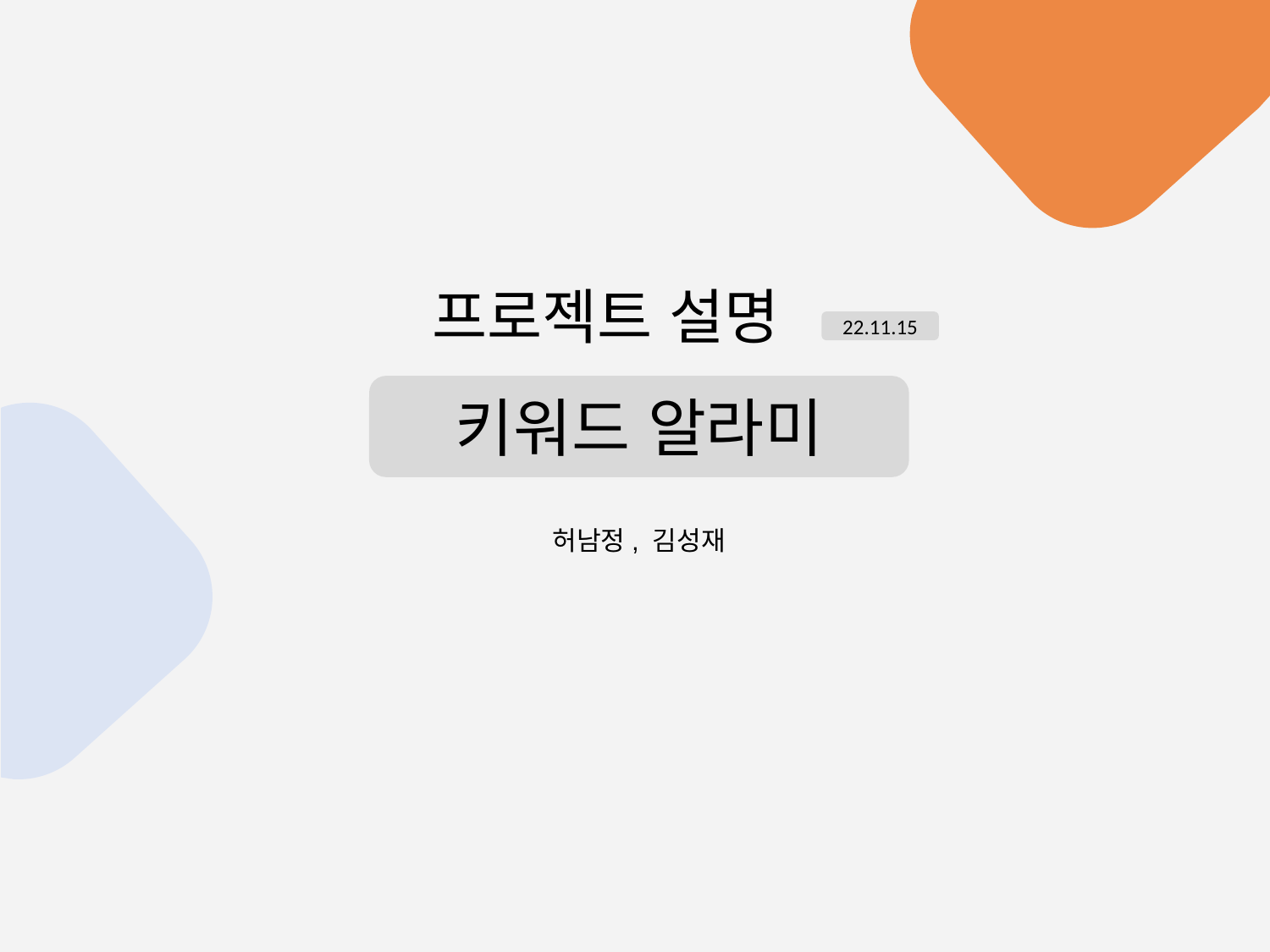

프로젝트 설명
22.11.15
키워드 알라미

허남정, 김성재